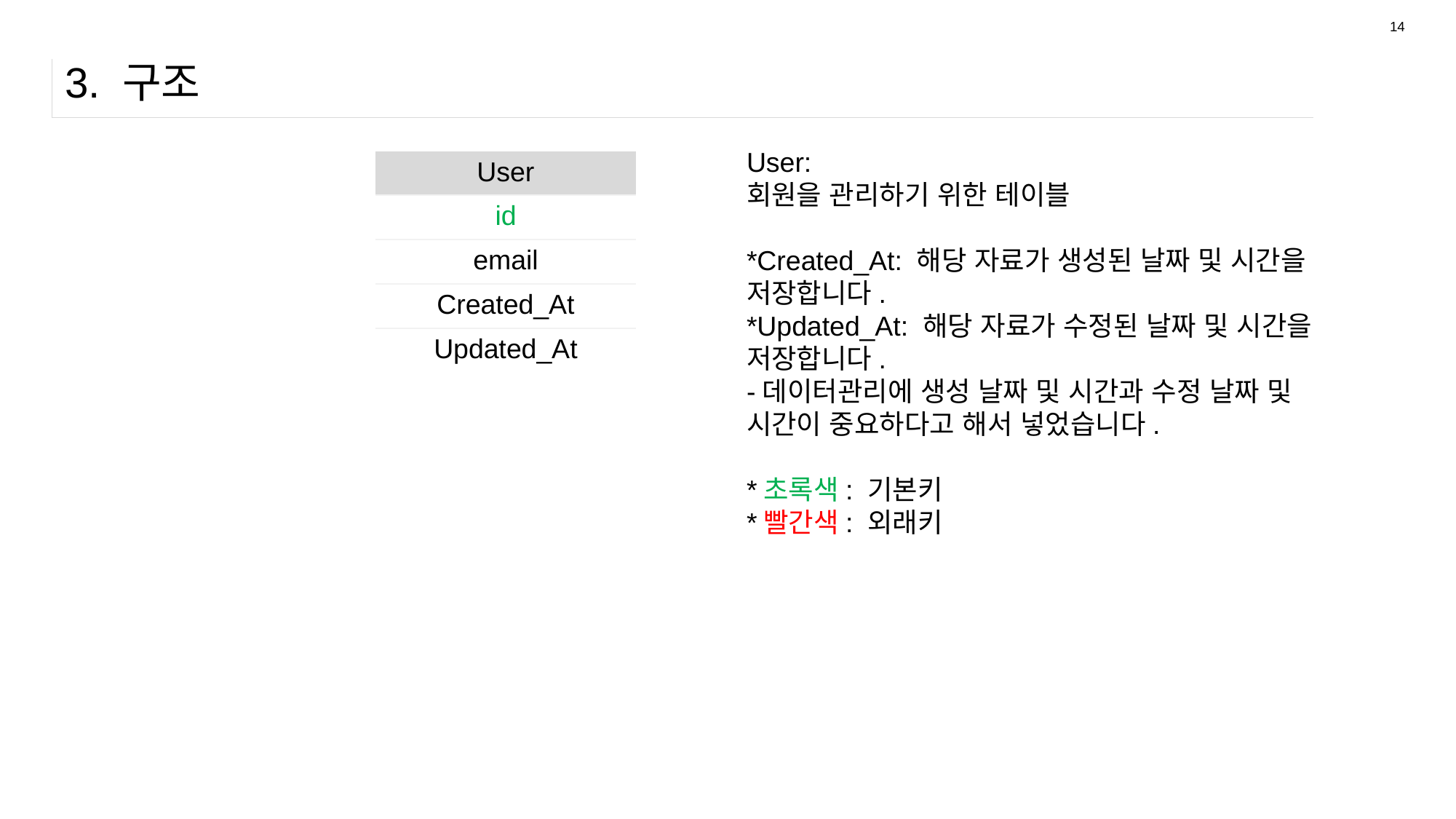

14
# 3. 구조
User:
회원을 관리하기 위한 테이블

*Created_At: 해당 자료가 생성된 날짜 및 시간을 저장합니다.
*Updated_At: 해당 자료가 수정된 날짜 및 시간을 저장합니다.
-데이터관리에 생성 날짜 및 시간과 수정 날짜 및 시간이 중요하다고 해서 넣었습니다.

*초록색: 기본키
*빨간색: 외래키
| User |
| --- |
| id |
| email |
| Created\_At |
| Updated\_At |